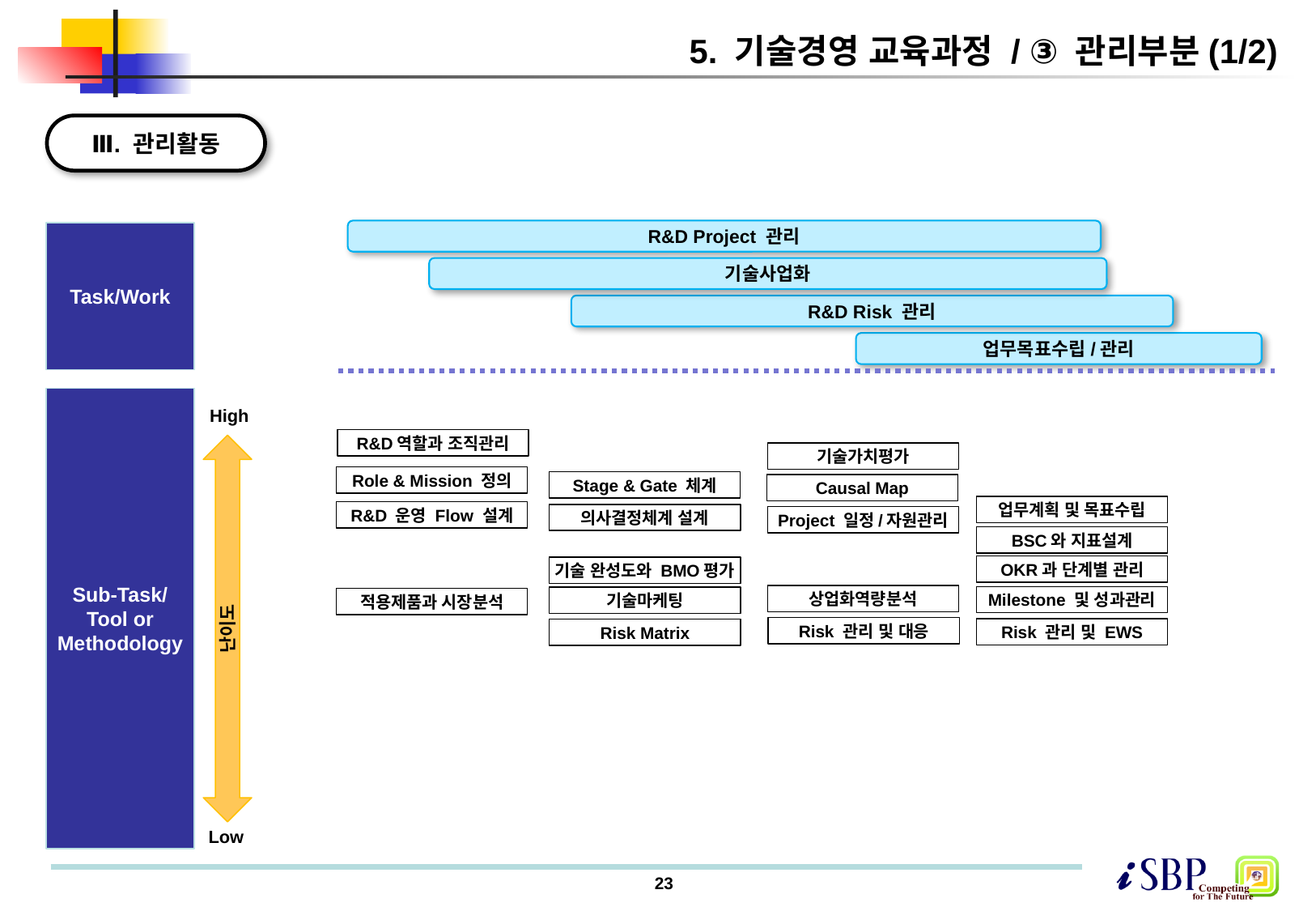

# 5. 기술경영 교육과정 / ③ 관리부분(1/2)
Ⅲ. 관리활동
R&D Project 관리
Task/Work
기술사업화
R&D Risk 관리
업무목표수립/관리
Sub-Task/
Tool or
Methodology
High
R&D역할과 조직관리
난이도
기술가치평가
Role & Mission 정의
Stage & Gate 체계
Causal Map
업무계획 및 목표수립
R&D 운영 Flow 설계
의사결정체계 설계
Project 일정/자원관리
BSC와 지표설계
OKR과 단계별 관리
기술 완성도와 BMO평가
상업화역량분석
Milestone 및 성과관리
기술마케팅
적용제품과 시장분석
Risk 관리 및 대응
Risk 관리 및 EWS
Risk Matrix
Low
23